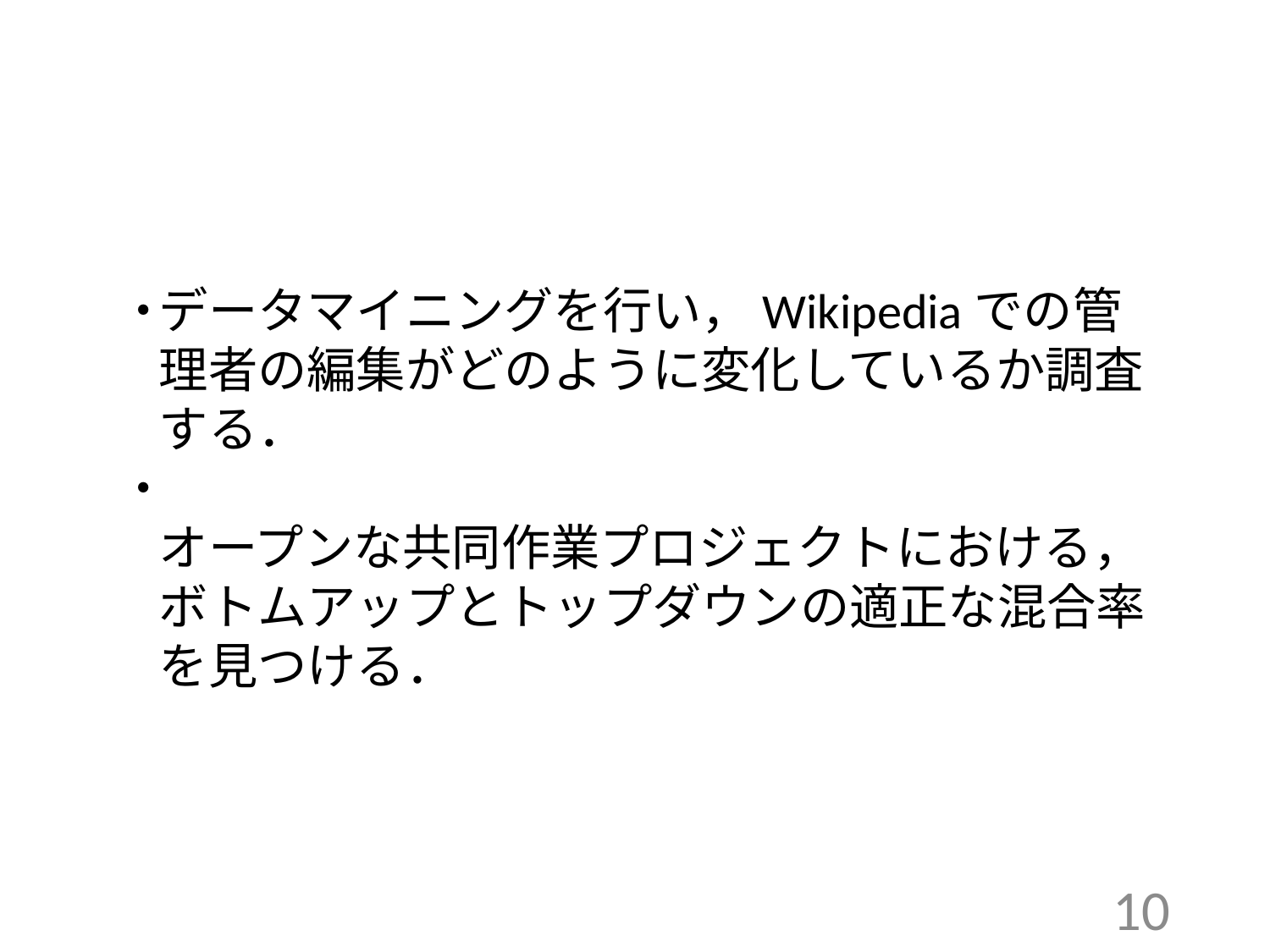

・

・
データマイニングを行い，Wikipediaでの管理者の編集がどのように変化しているか調査する．

オープンな共同作業プロジェクトにおける，
ボトムアップとトップダウンの適正な混合率を見つける．
10